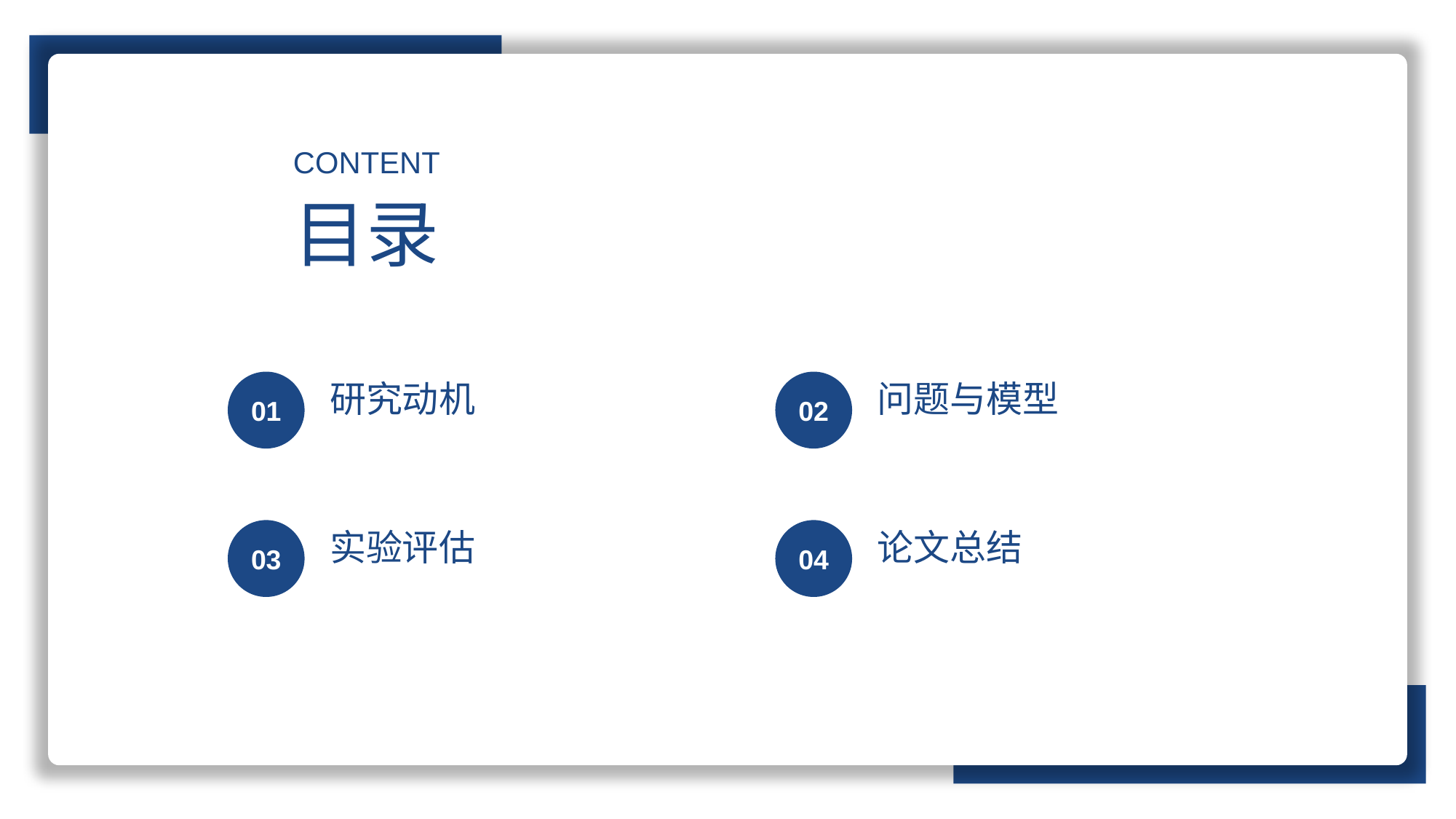

CONTENT
目录
研究动机
问题与模型
01
02
实验评估
论文总结
03
04